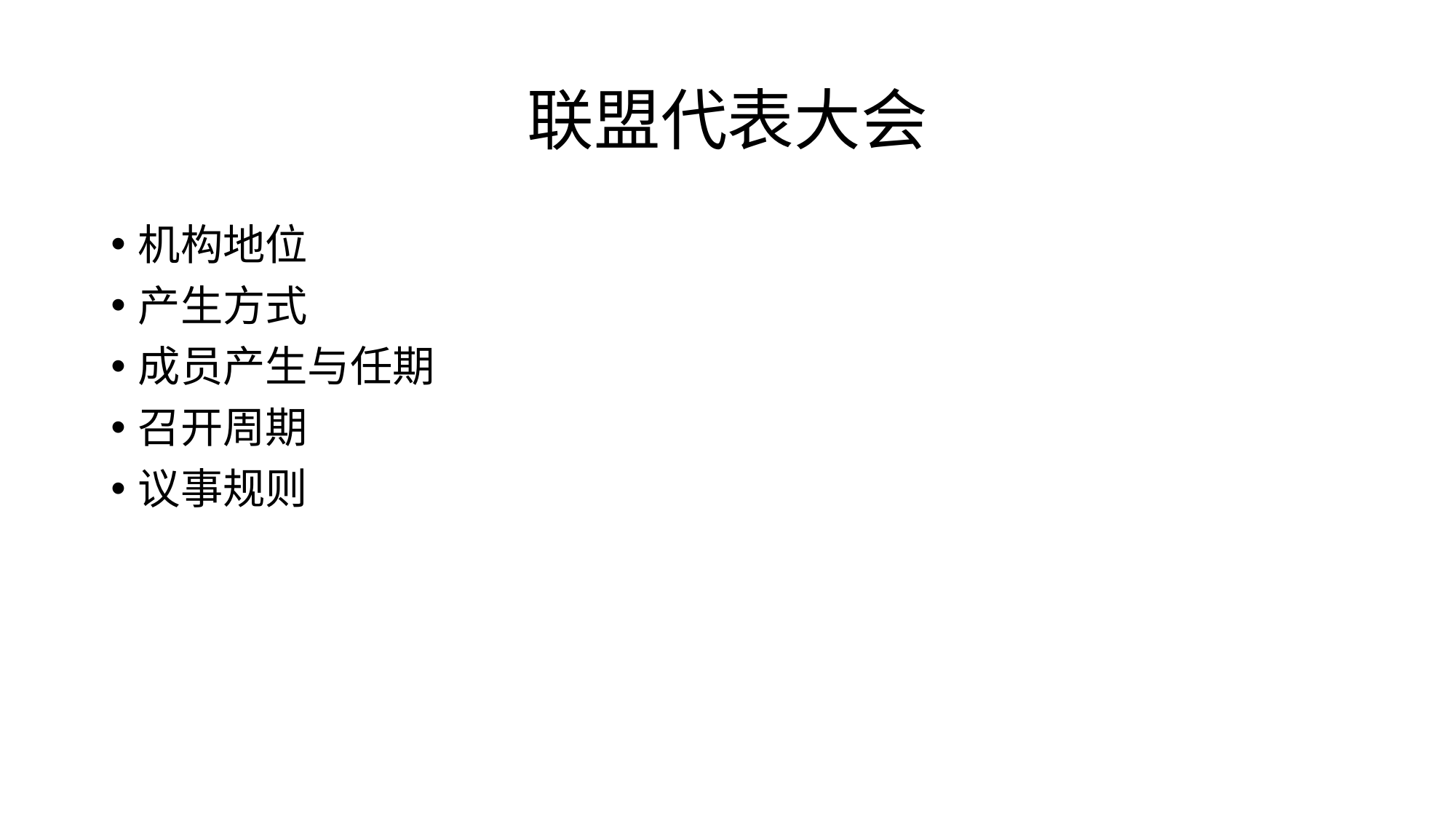

# 联盟代表大会
机构地位
产生方式
成员产生与任期
召开周期
议事规则